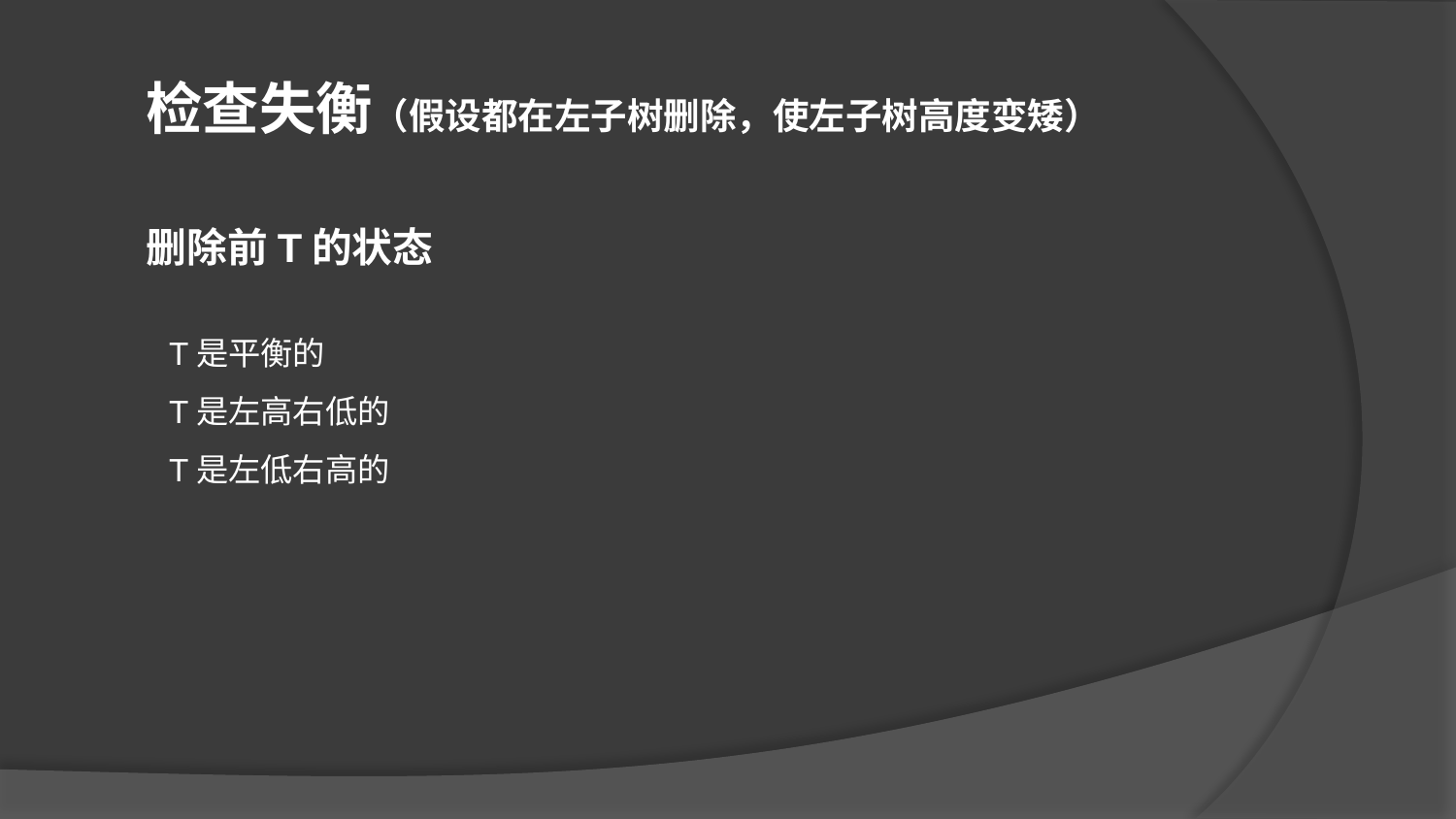

检查失衡（假设都在左子树删除，使左子树高度变矮）
删除前T的状态
T是平衡的
T是左高右低的
T是左低右高的